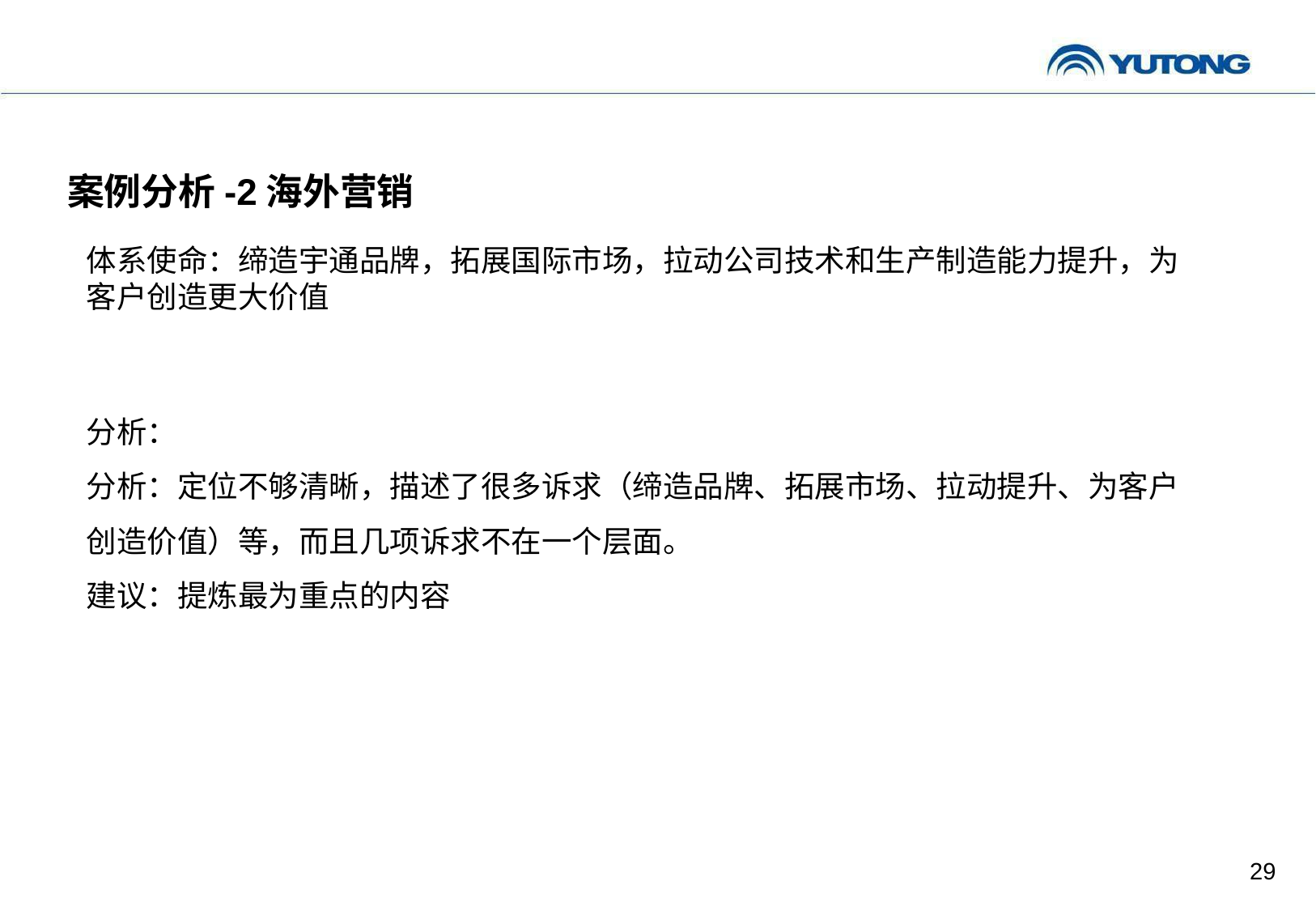

案例分析-2海外营销
体系使命：缔造宇通品牌，拓展国际市场，拉动公司技术和生产制造能力提升，为客户创造更大价值
分析：
分析：定位不够清晰，描述了很多诉求（缔造品牌、拓展市场、拉动提升、为客户创造价值）等，而且几项诉求不在一个层面。
建议：提炼最为重点的内容
29